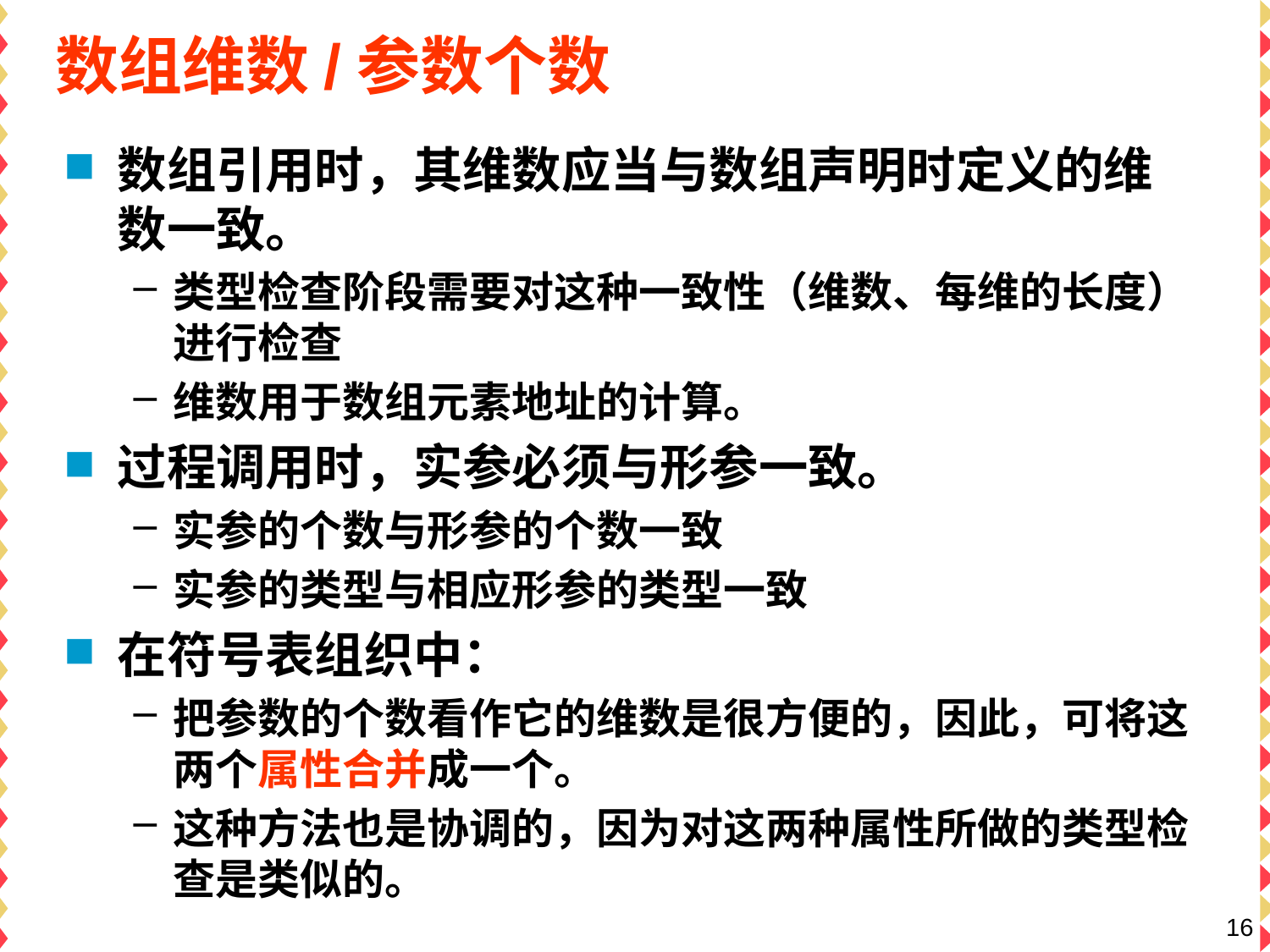

# 数组维数/参数个数
数组引用时，其维数应当与数组声明时定义的维数一致。
类型检查阶段需要对这种一致性（维数、每维的长度）进行检查
维数用于数组元素地址的计算。
过程调用时，实参必须与形参一致。
实参的个数与形参的个数一致
实参的类型与相应形参的类型一致
在符号表组织中：
把参数的个数看作它的维数是很方便的，因此，可将这两个属性合并成一个。
这种方法也是协调的，因为对这两种属性所做的类型检查是类似的。
16